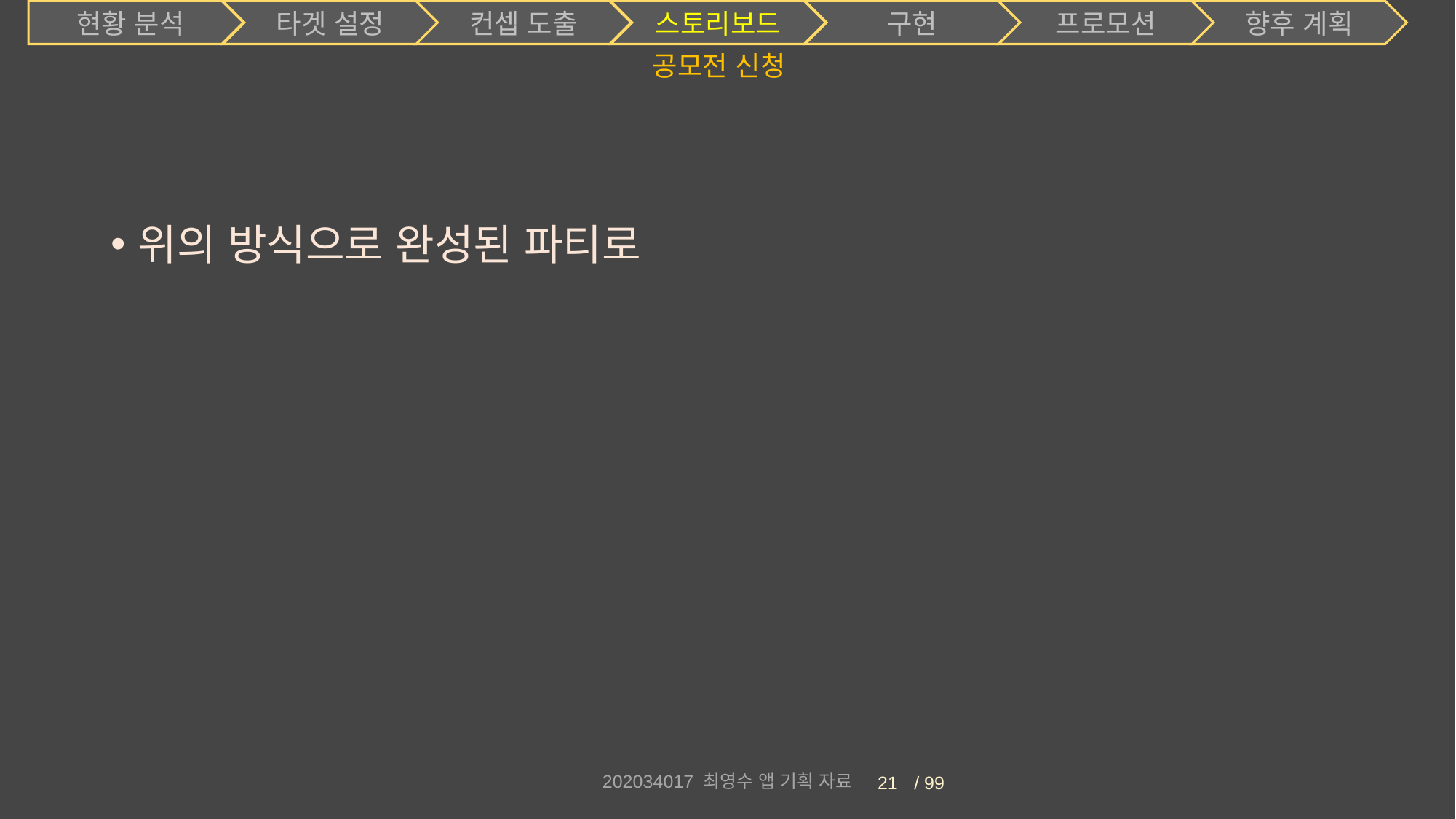

현황 분석
타겟 설정
컨셉 도출
스토리보드
구현
프로모션
향후 계획
# 공모전 신청
위의 방식으로 완성된 파티로
202034017 최영수 앱 기획 자료
21